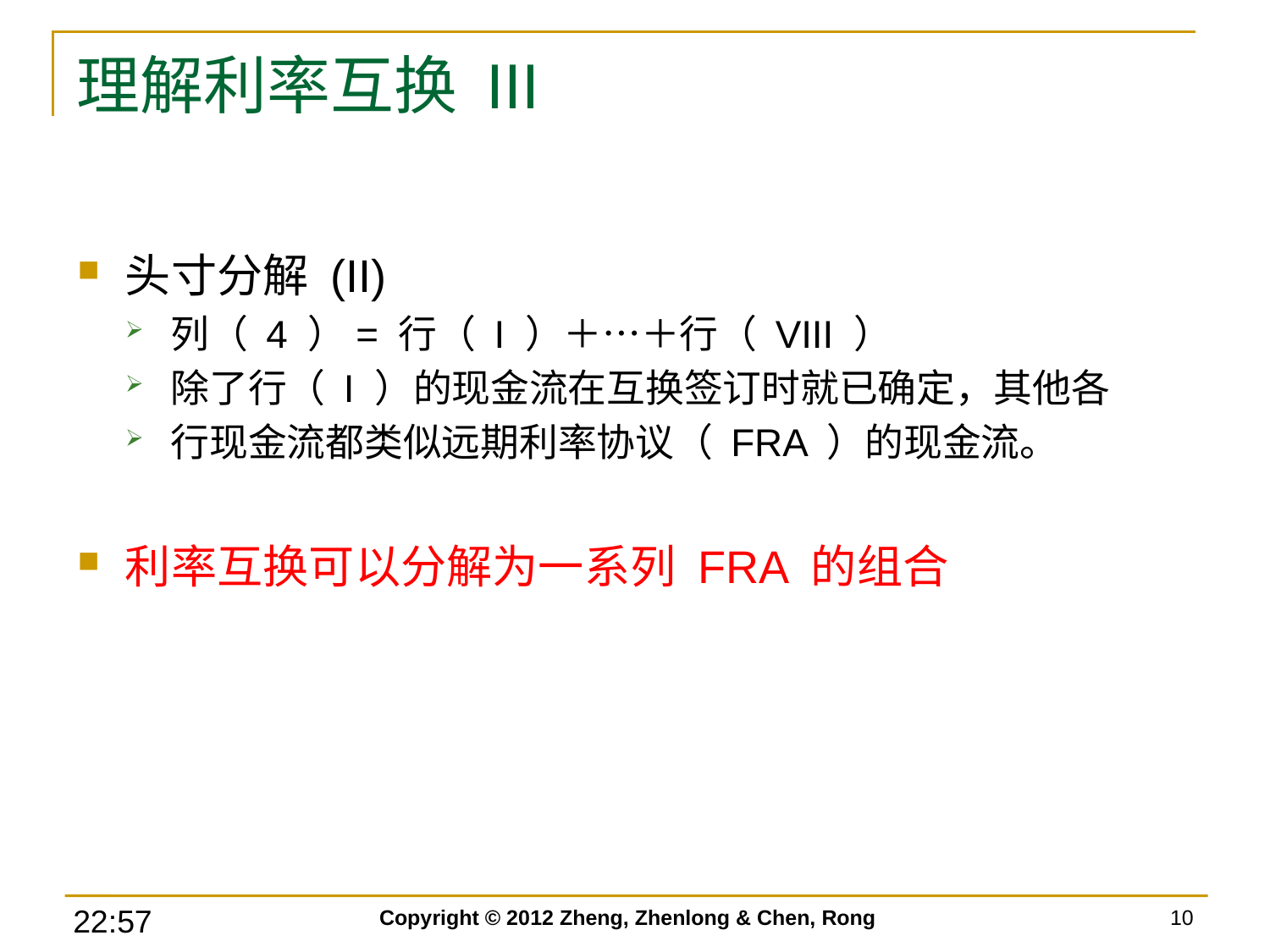

# 理解利率互换 III

头寸分解 (II)
列（ 4 ）= 行（ I ）＋…＋行（ VIII ）
除了行（ I ）的现金流在互换签订时就已确定，其他各
行现金流都类似远期利率协议（ FRA ）的现金流。

利率互换可以分解为一系列 FRA 的组合
Copyright © 2012 Zheng, Zhenlong & Chen, Rong
10